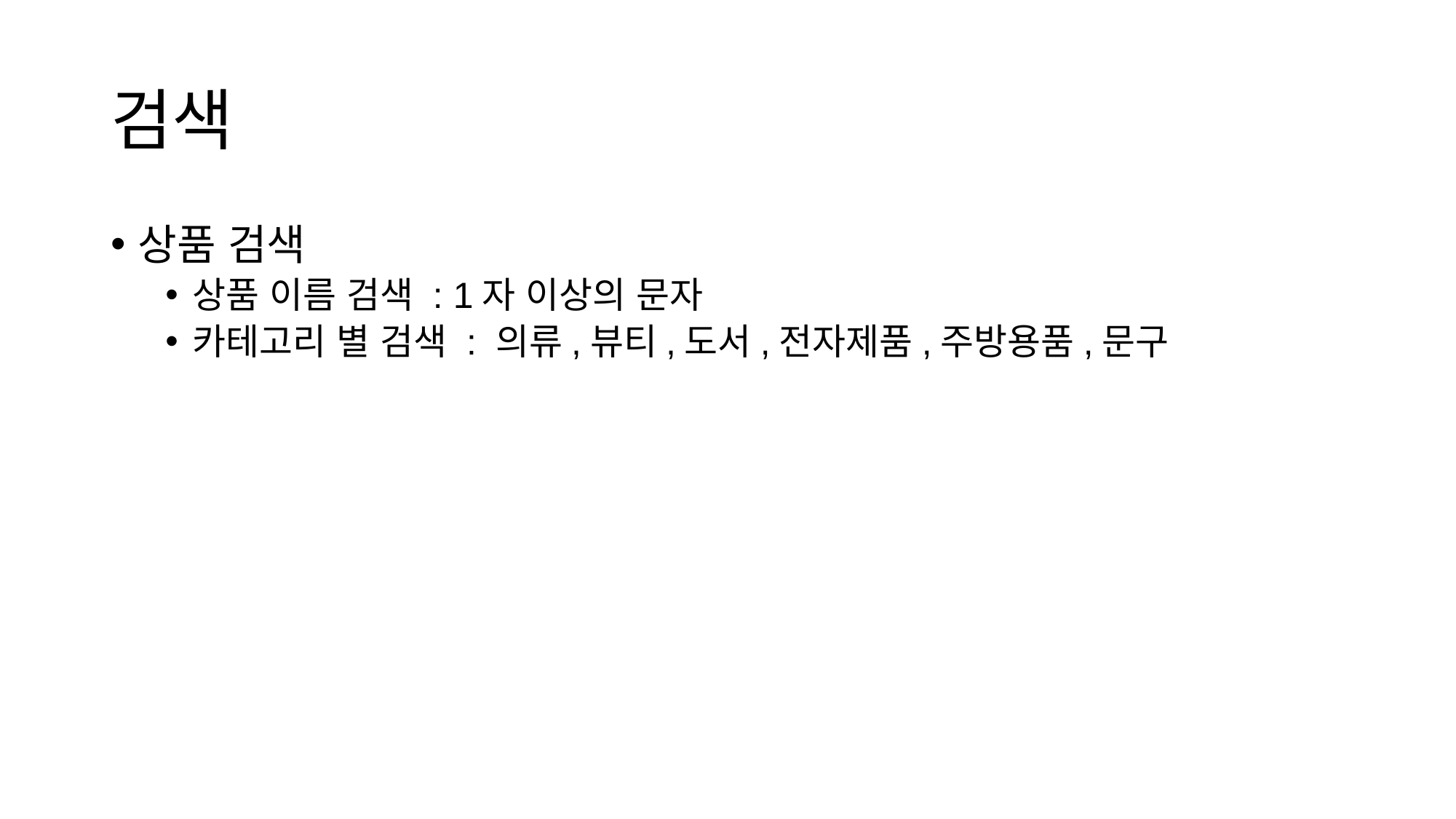

# 검색
상품 검색
상품 이름 검색 : 1자 이상의 문자
카테고리 별 검색 : 의류,뷰티,도서,전자제품,주방용품,문구